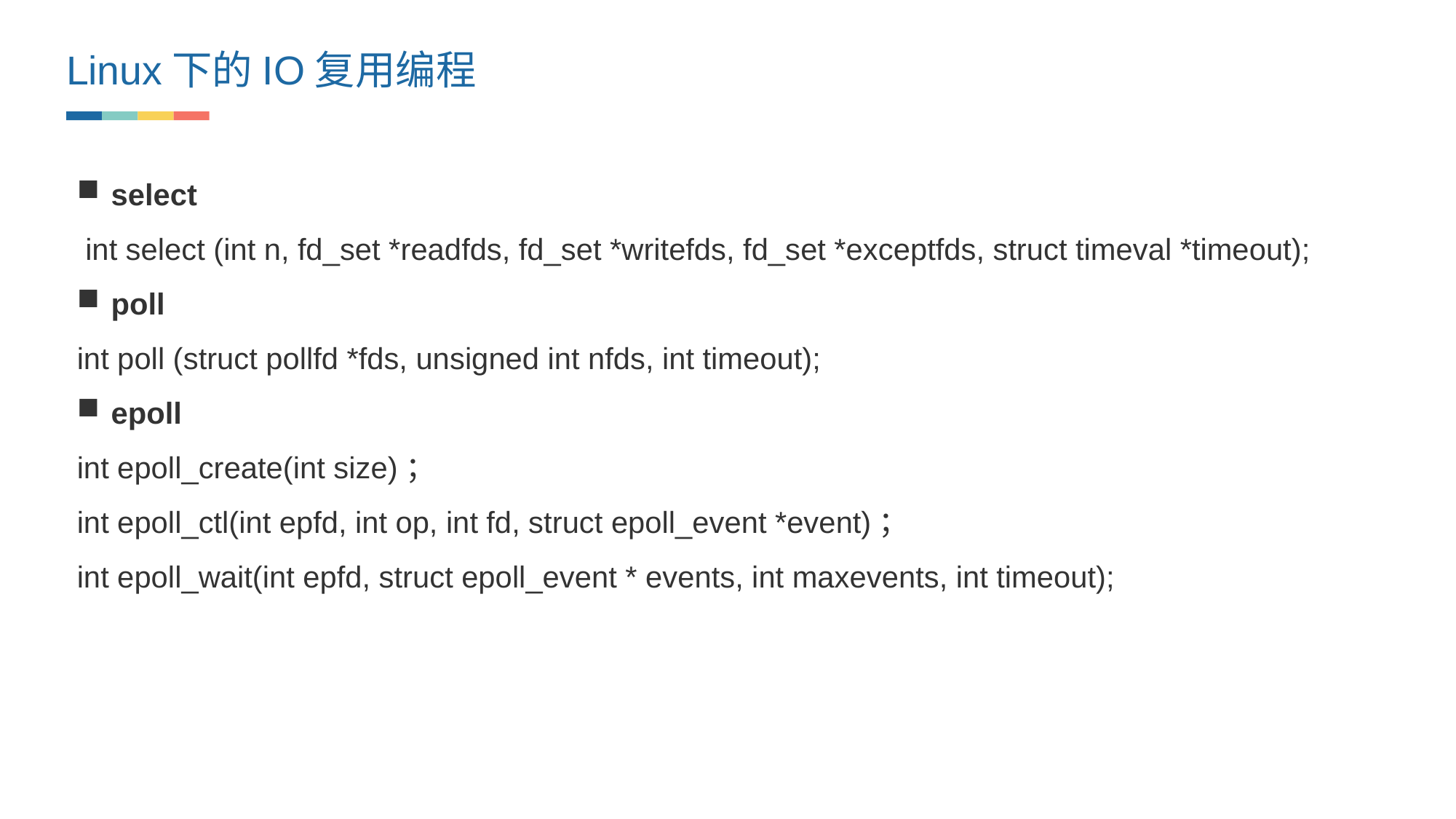

Linux下的IO复用编程

select
 int select (int n, fd_set *readfds, fd_set *writefds, fd_set *exceptfds, struct timeval *timeout);
poll
int poll (struct pollfd *fds, unsigned int nfds, int timeout);
epoll
int epoll_create(int size)；
int epoll_ctl(int epfd, int op, int fd, struct epoll_event *event)；
int epoll_wait(int epfd, struct epoll_event * events, int maxevents, int timeout);